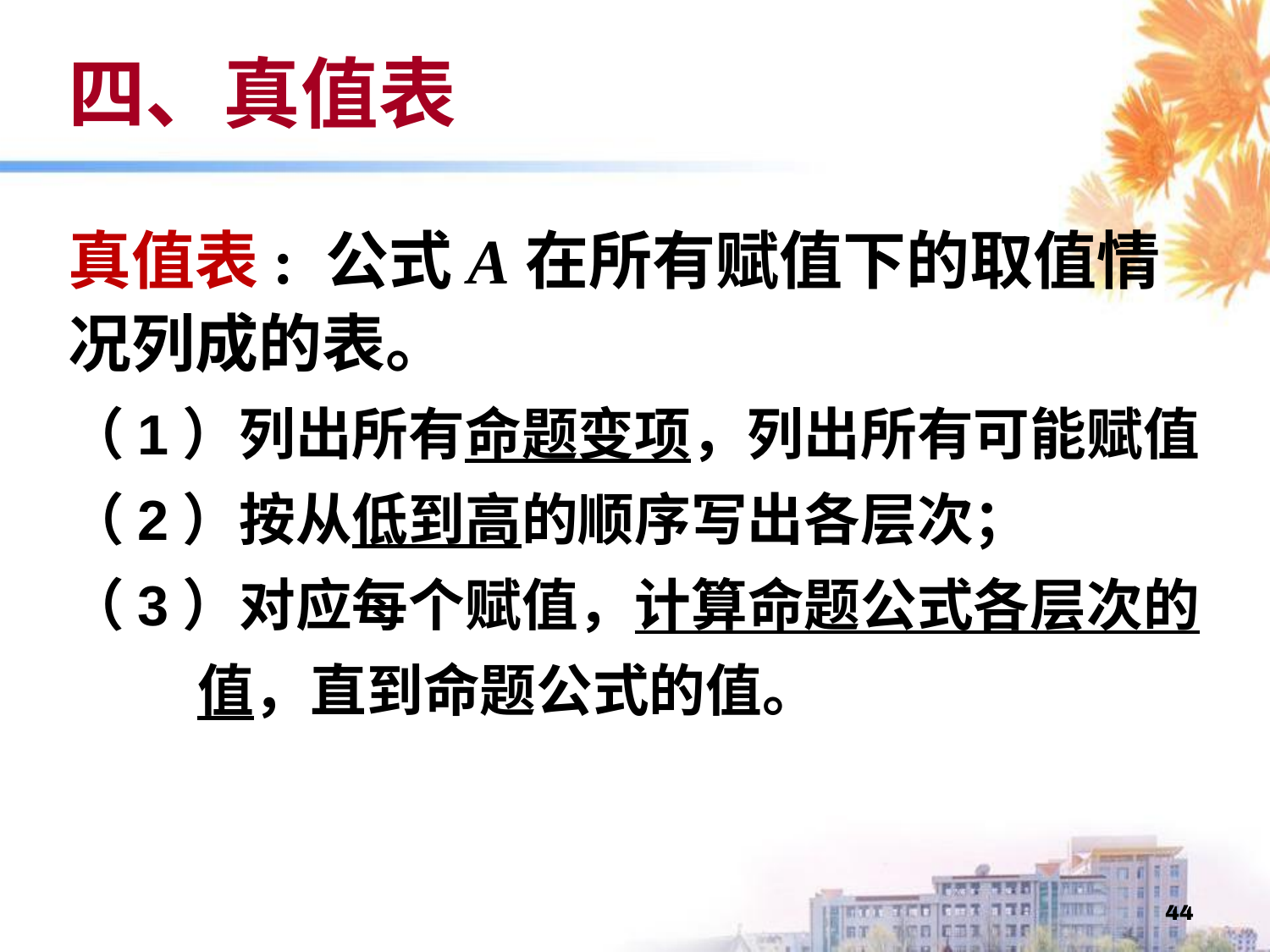

# 四、真值表
真值表: 公式A在所有赋值下的取值情况列成的表。
（1）列出所有命题变项，列出所有可能赋值
（2）按从低到高的顺序写出各层次；
（3）对应每个赋值，计算命题公式各层次的
         值，直到命题公式的值。

44